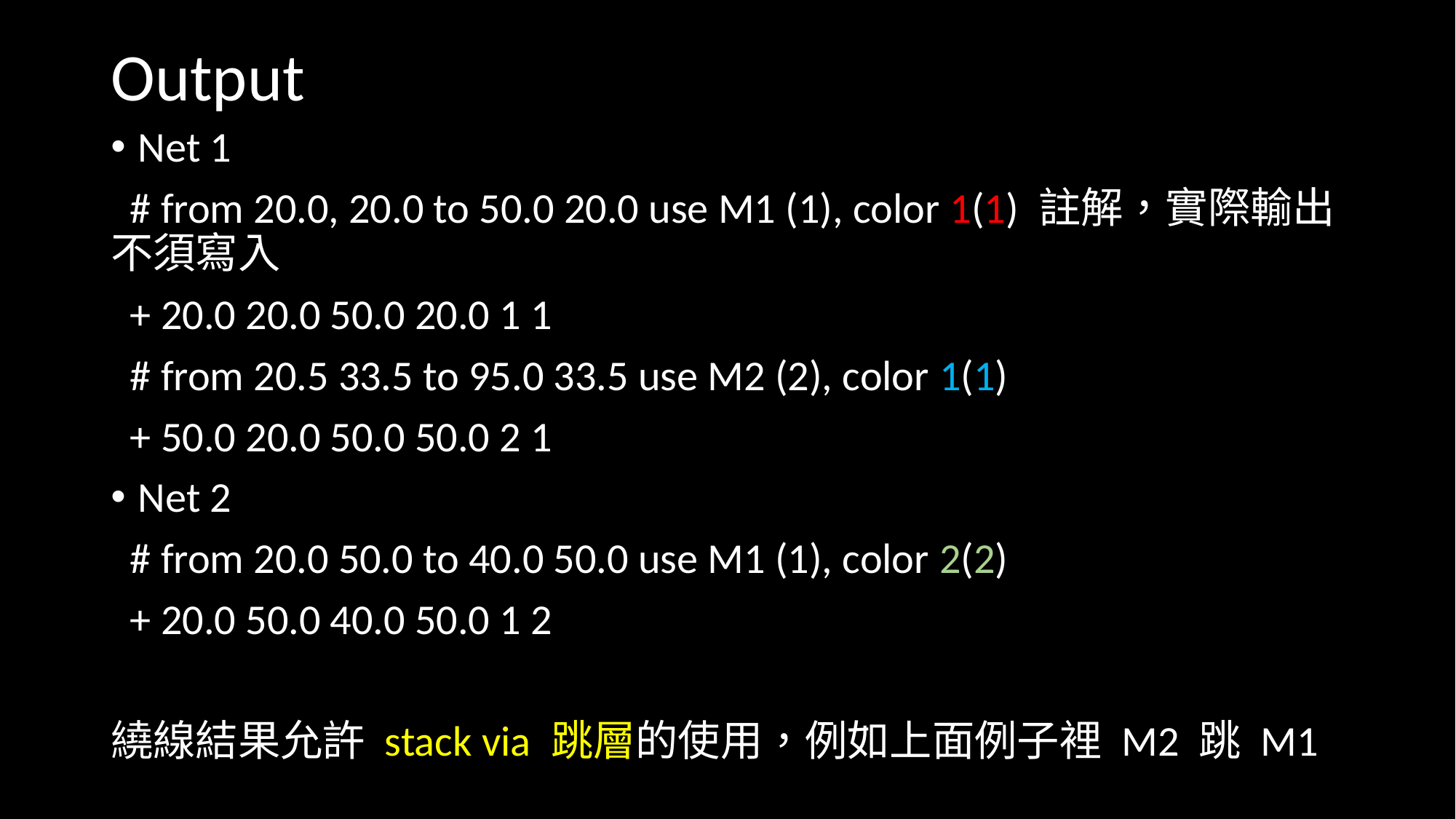

# Output
Net 1
  # from 20.0, 20.0 to 50.0 20.0 use M1 (1), color 1(1) 註解，實際輸出不須寫入
  + 20.0 20.0 50.0 20.0 1 1
  # from 20.5 33.5 to 95.0 33.5 use M2 (2), color 1(1)
  + 50.0 20.0 50.0 50.0 2 1
Net 2
  # from 20.0 50.0 to 40.0 50.0 use M1 (1), color 2(2)
  + 20.0 50.0 40.0 50.0 1 2

繞線結果允許 stack via 跳層的使用，例如上面例子裡 M2 跳 M1